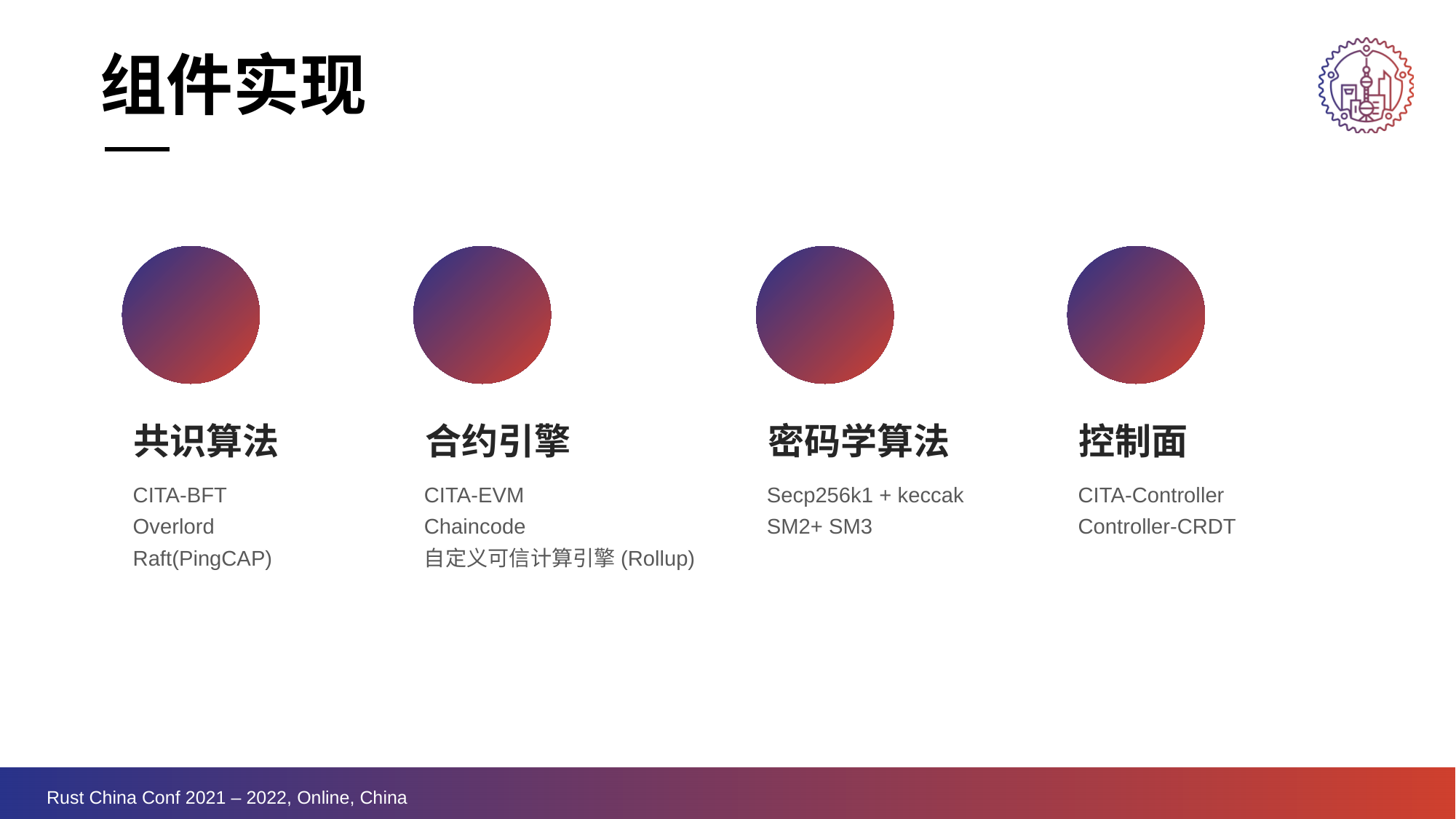

组件实现

共识算法
CITA-BFT
Overlord
Raft(PingCAP)

合约引擎
CITA-EVM
Chaincode
自定义可信计算引擎(Rollup)

密码学算法
Secp256k1 + keccak
SM2+ SM3

控制面
CITA-Controller
Controller-CRDT